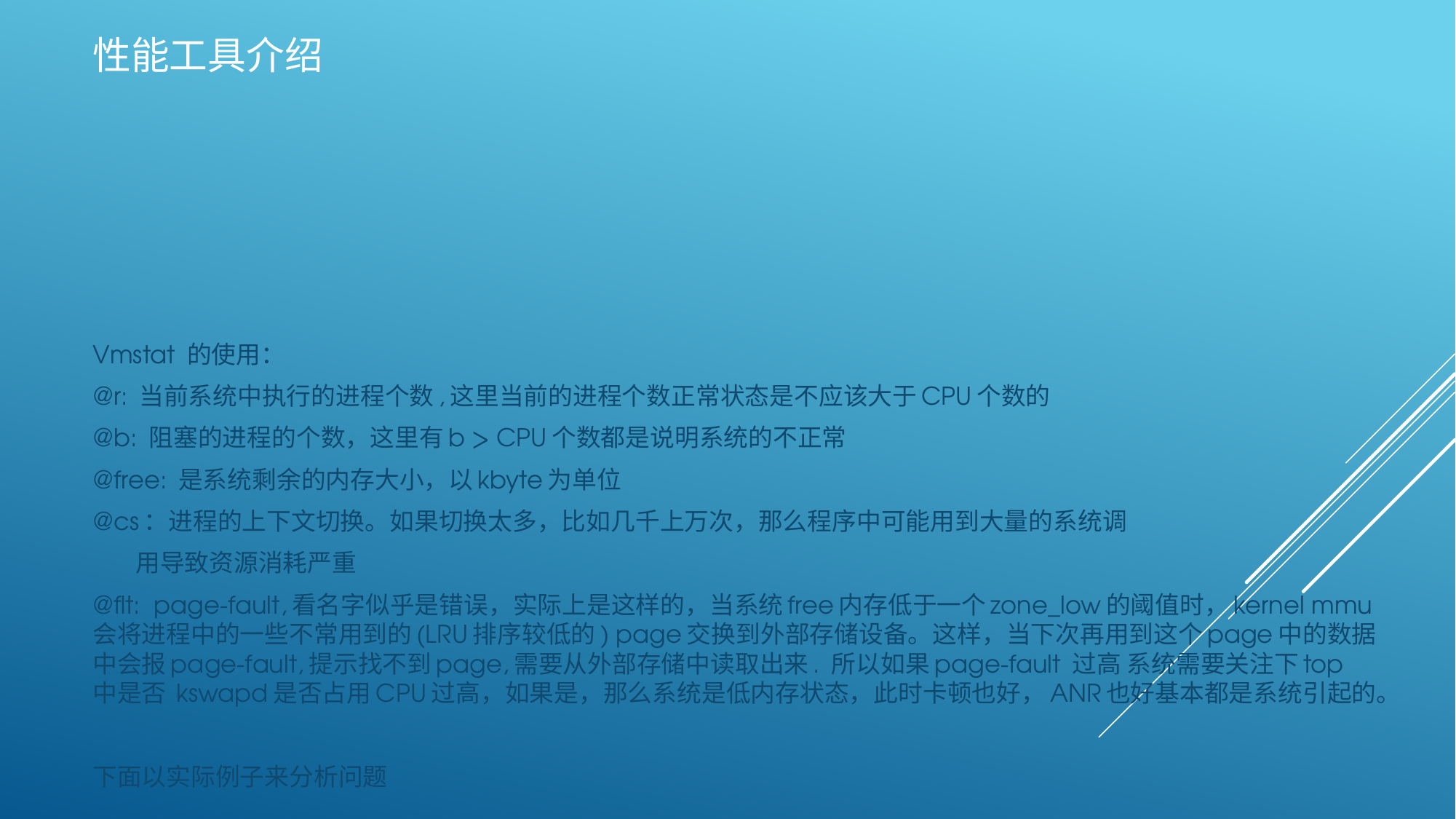

# 性能工具介绍

Vmstat 的使用：
@r: 当前系统中执行的进程个数,这里当前的进程个数正常状态是不应该大于CPU个数的
@b: 阻塞的进程的个数，这里有b > CPU个数都是说明系统的不正常
@free: 是系统剩余的内存大小，以kbyte为单位
@cs：进程的上下文切换。如果切换太多，比如几千上万次，那么程序中可能用到大量的系统调
       用导致资源消耗严重
@flt:  page-fault,看名字似乎是错误，实际上是这样的，当系统free内存低于一个zone_low的阈值时，kernel mmu会将进程中的一些不常用到的(LRU排序较低的) page交换到外部存储设备。这样，当下次再用到这个page中的数据中会报page-fault,提示找不到page,需要从外部存储中读取出来. 所以如果page-fault 过高 系统需要关注下top 中是否 kswapd是否占用CPU过高，如果是，那么系统是低内存状态，此时卡顿也好，ANR也好基本都是系统引起的。

下面以实际例子来分析问题